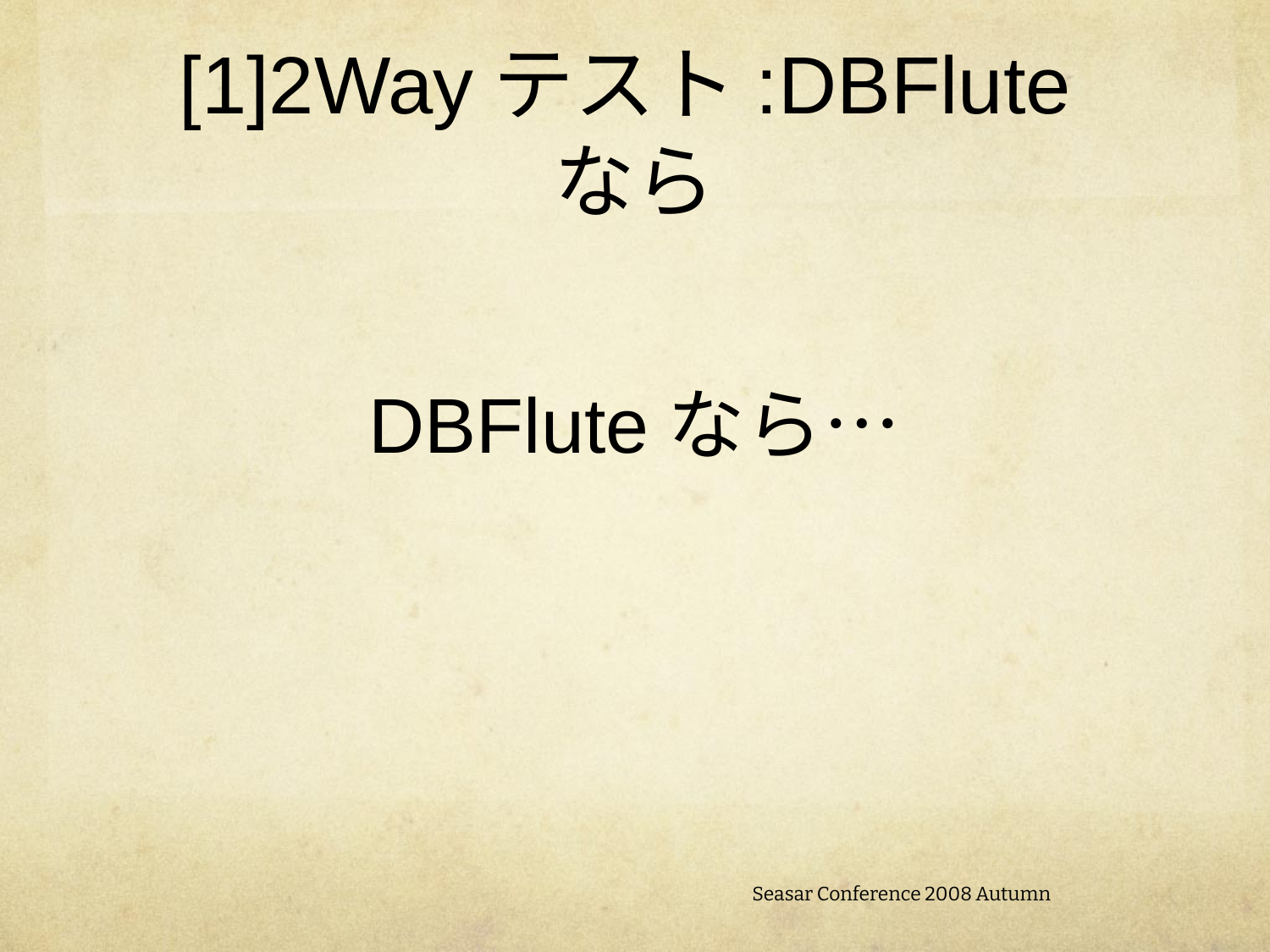

# [1]2Wayテスト:DBFluteなら

DBFluteなら…
Seasar Conference 2008 Autumn